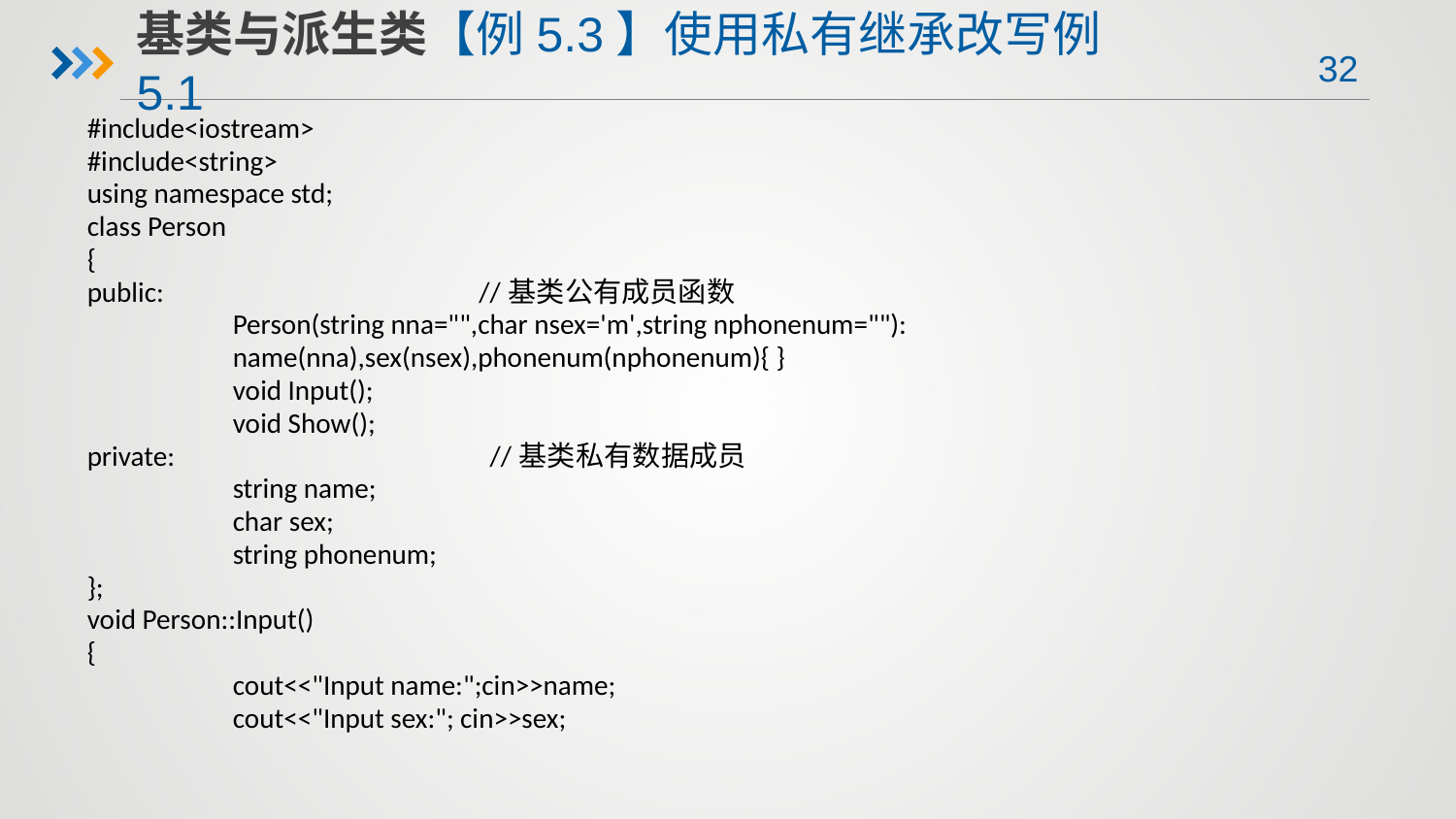

基类与派生类【例5.3】使用私有继承改写例5.1
#include<iostream>
#include<string>
using namespace std;
class Person
{
public:                                                  //基类公有成员函数
	Person(string nna="",char nsex='m',string nphonenum=""):
	name(nna),sex(nsex),phonenum(nphonenum){ }
	void Input();
	void Show();
private:                                                  //基类私有数据成员
	string name;
	char sex;
	string phonenum;
};
void Person::Input()
{
	cout<<"Input name:";cin>>name;
	cout<<"Input sex:"; cin>>sex;